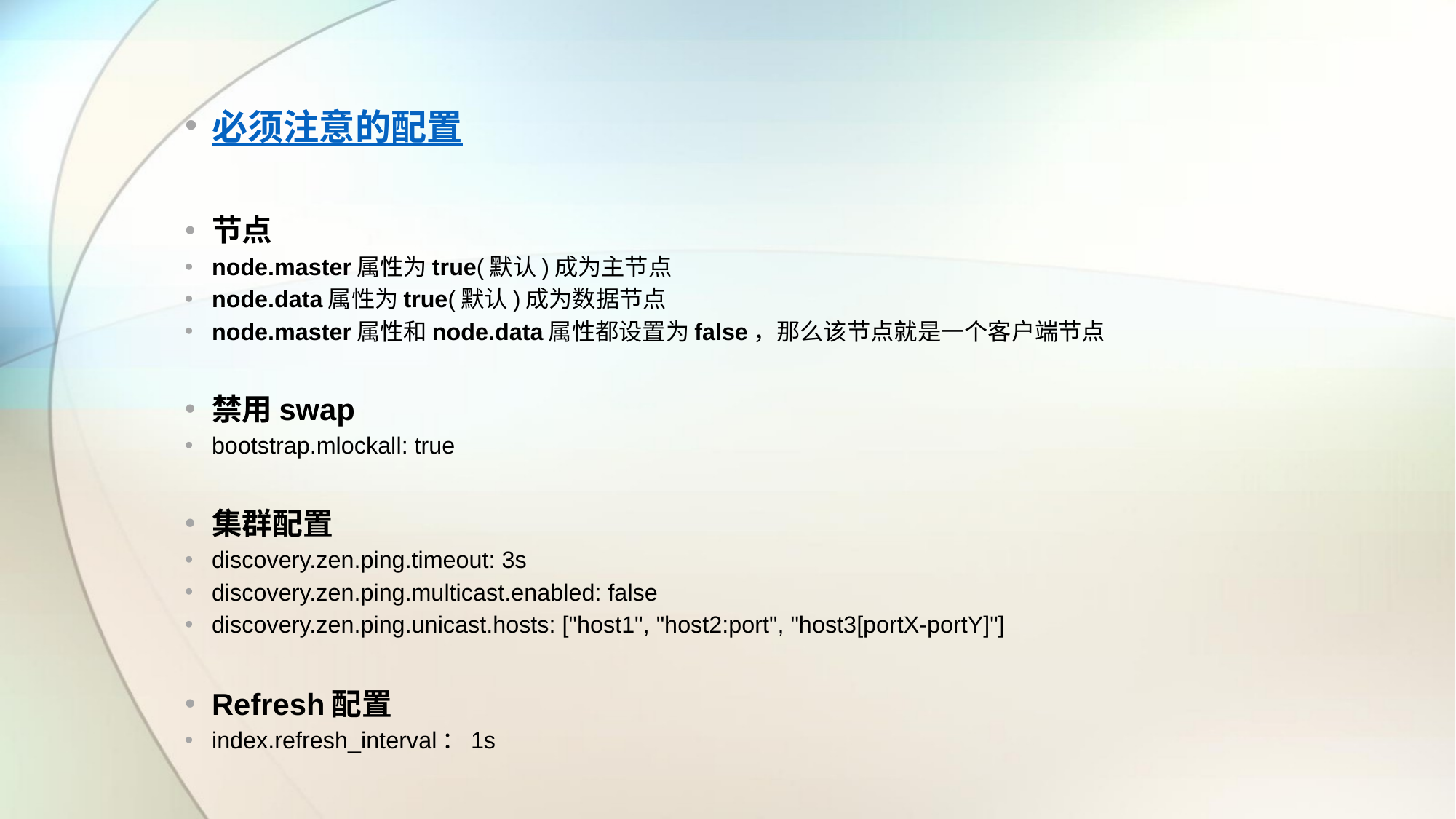

必须注意的配置

节点
node.master属性为true(默认)成为主节点
node.data属性为true(默认)成为数据节点
node.master属性和node.data属性都设置为false，那么该节点就是一个客户端节点

禁用swap
bootstrap.mlockall: true

集群配置
discovery.zen.ping.timeout: 3s
discovery.zen.ping.multicast.enabled: false
discovery.zen.ping.unicast.hosts: ["host1", "host2:port", "host3[portX-portY]"]

Refresh配置
index.refresh_interval：1s